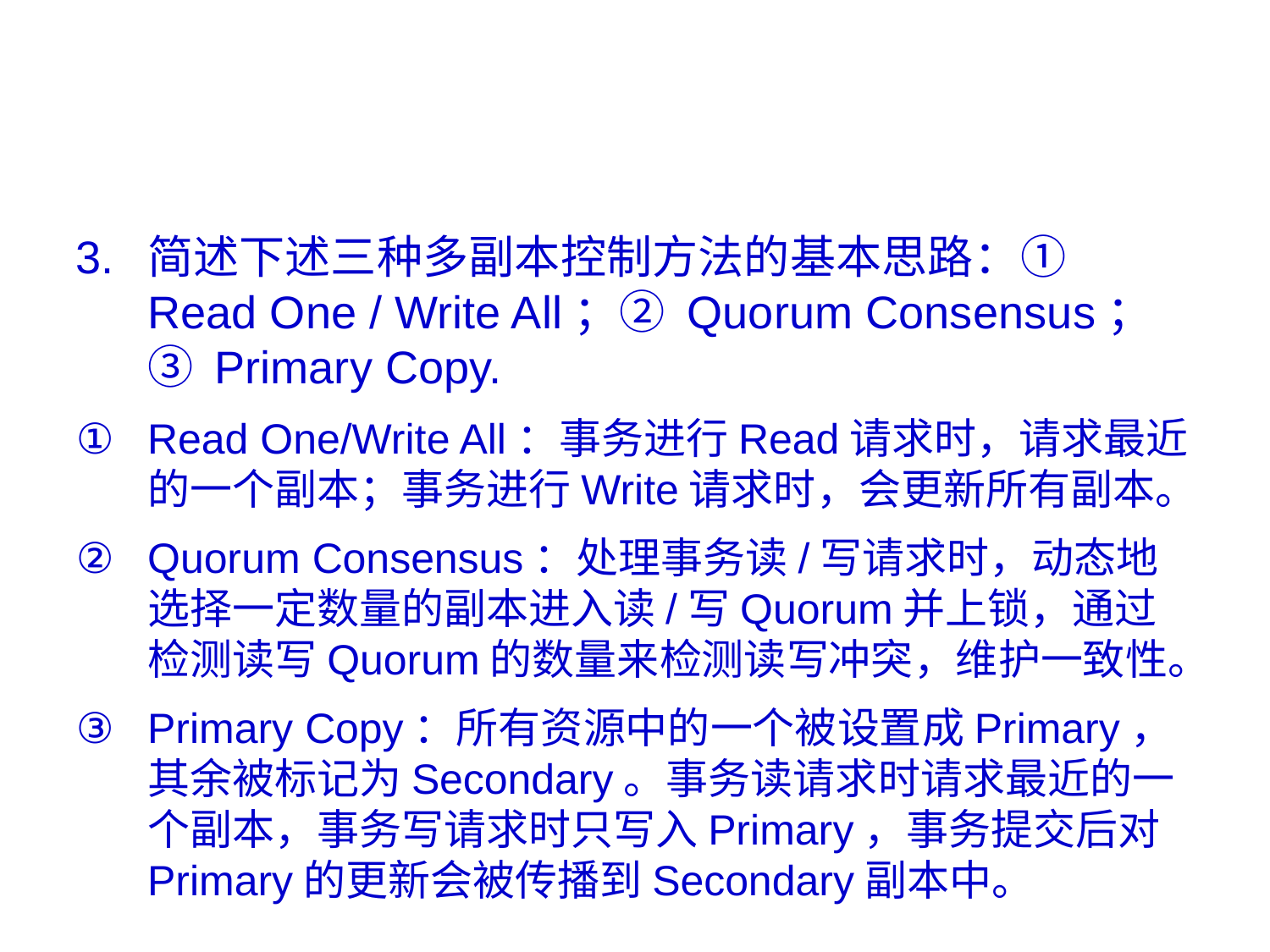

#
简述下述三种多副本控制方法的基本思路：① Read One / Write All；② Quorum Consensus；③ Primary Copy.
Read One/Write All：事务进行Read请求时，请求最近的一个副本；事务进行Write请求时，会更新所有副本。
Quorum Consensus：处理事务读/写请求时，动态地选择一定数量的副本进入读/写Quorum并上锁，通过检测读写Quorum的数量来检测读写冲突，维护一致性。
Primary Copy：所有资源中的一个被设置成Primary，其余被标记为Secondary。事务读请求时请求最近的一个副本，事务写请求时只写入Primary，事务提交后对Primary的更新会被传播到Secondary副本中。